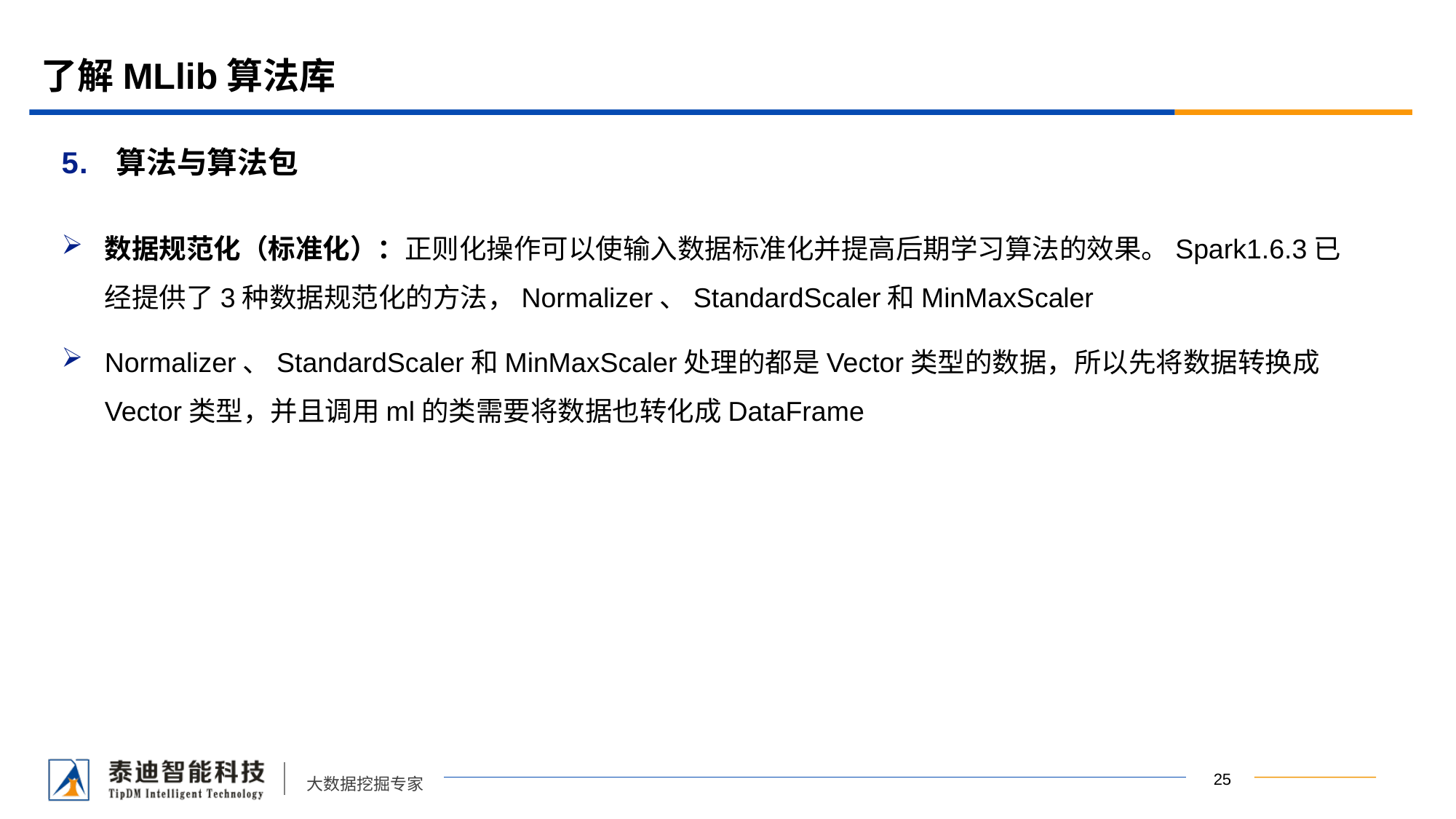

# 了解MLlib算法库
算法与算法包
数据规范化（标准化）：正则化操作可以使输入数据标准化并提高后期学习算法的效果。Spark1.6.3已经提供了3种数据规范化的方法，Normalizer、StandardScaler和MinMaxScaler
Normalizer、StandardScaler和MinMaxScaler处理的都是Vector类型的数据，所以先将数据转换成Vector类型，并且调用ml的类需要将数据也转化成DataFrame